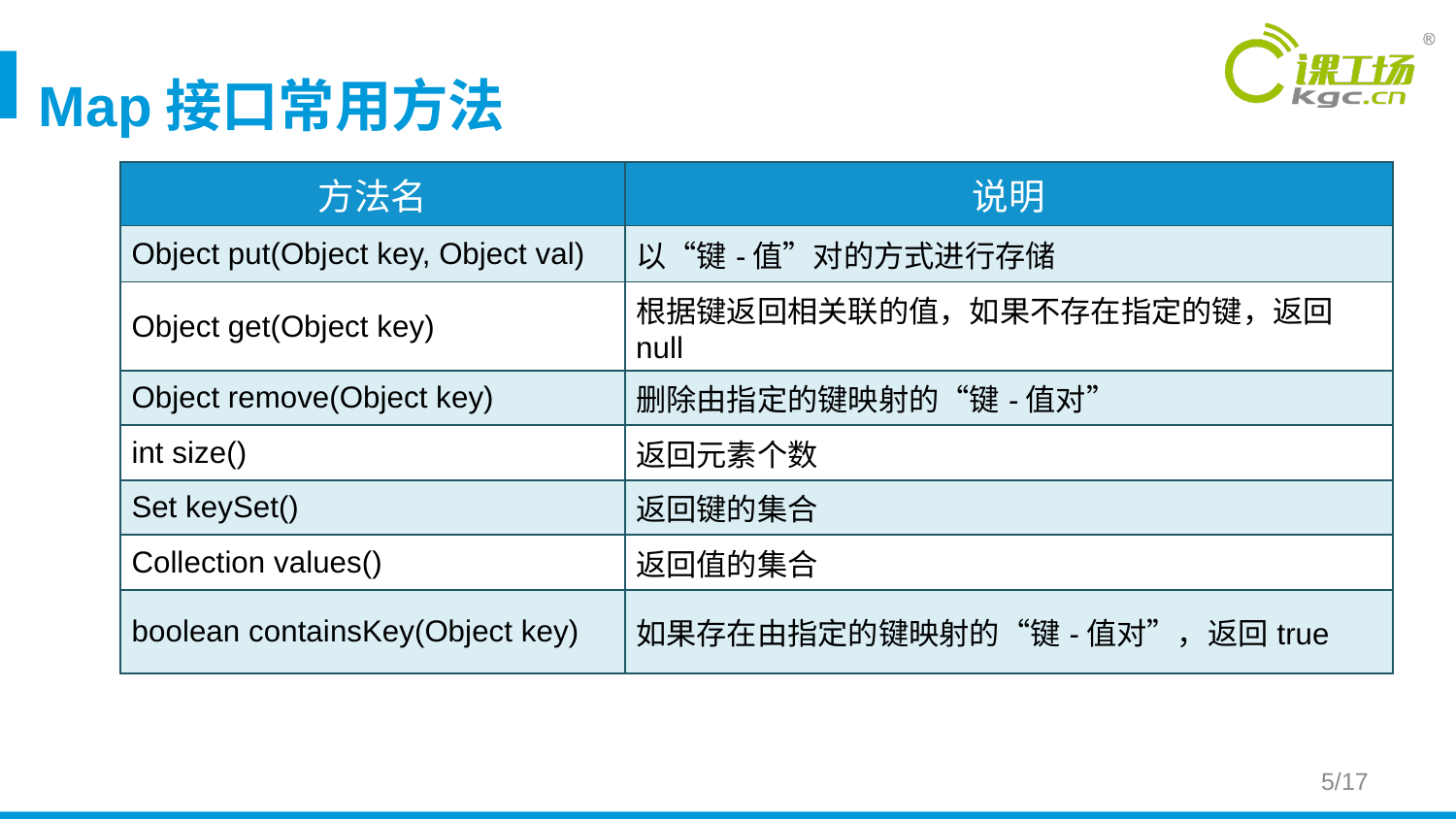

# Map接口常用方法
| 方法名 | 说明 |
| --- | --- |
| Object put(Object key, Object val) | 以“键-值”对的方式进行存储 |
| Object get(Object key) | 根据键返回相关联的值，如果不存在指定的键，返回null |
| Object remove(Object key) | 删除由指定的键映射的“键-值对” |
| int size() | 返回元素个数 |
| Set keySet() | 返回键的集合 |
| Collection values() | 返回值的集合 |
| boolean containsKey(Object key) | 如果存在由指定的键映射的“键-值对”，返回true |
5/17
26 / 38